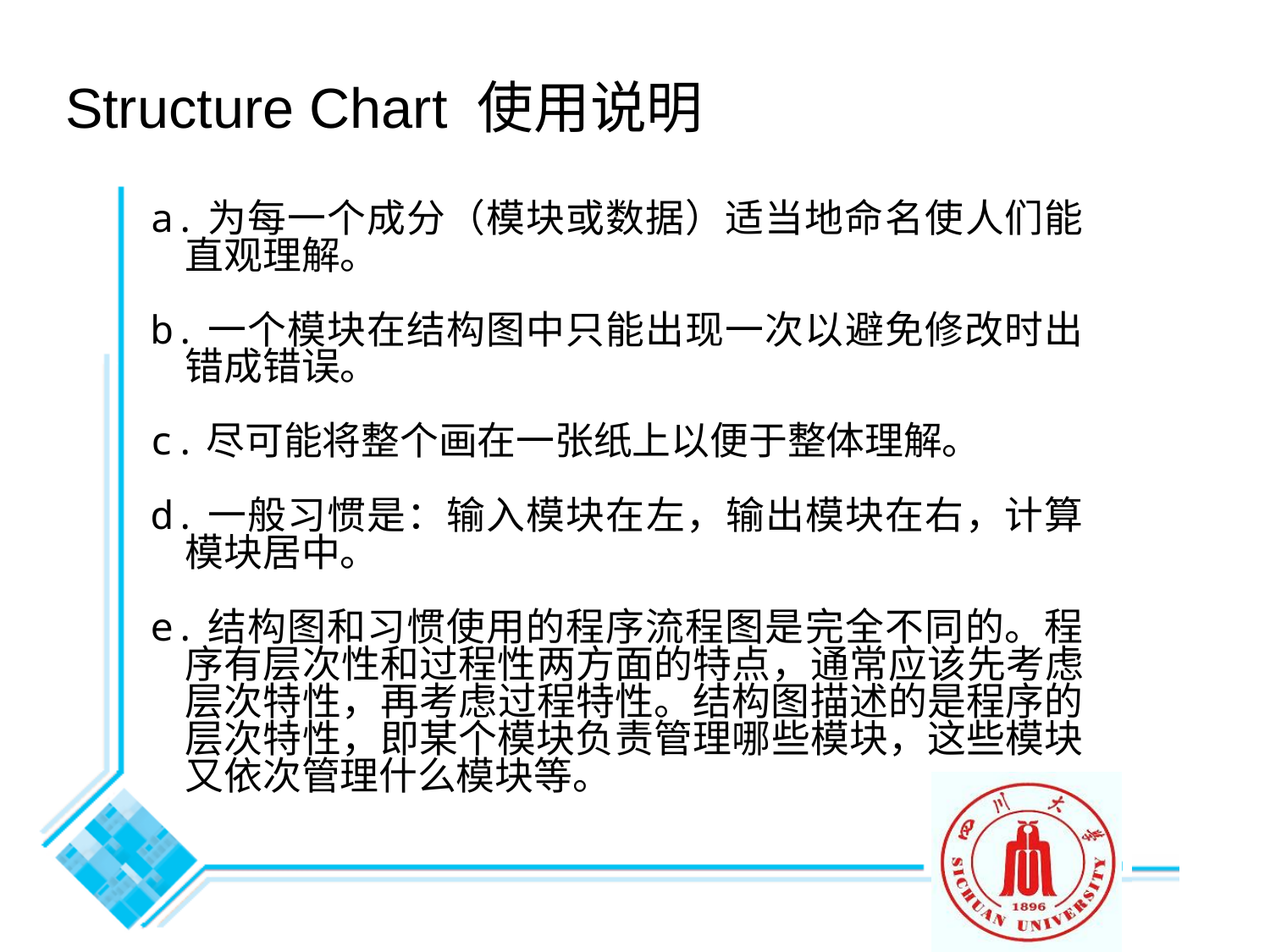

Structure Chart 使用说明
a.为每一个成分（模块或数据）适当地命名使人们能直观理解。

b.一个模块在结构图中只能出现一次以避免修改时出错成错误。

c.尽可能将整个画在一张纸上以便于整体理解。

d.一般习惯是：输入模块在左，输出模块在右，计算模块居中。

e.结构图和习惯使用的程序流程图是完全不同的。程序有层次性和过程性两方面的特点，通常应该先考虑层次特性，再考虑过程特性。结构图描述的是程序的层次特性，即某个模块负责管理哪些模块，这些模块又依次管理什么模块等。